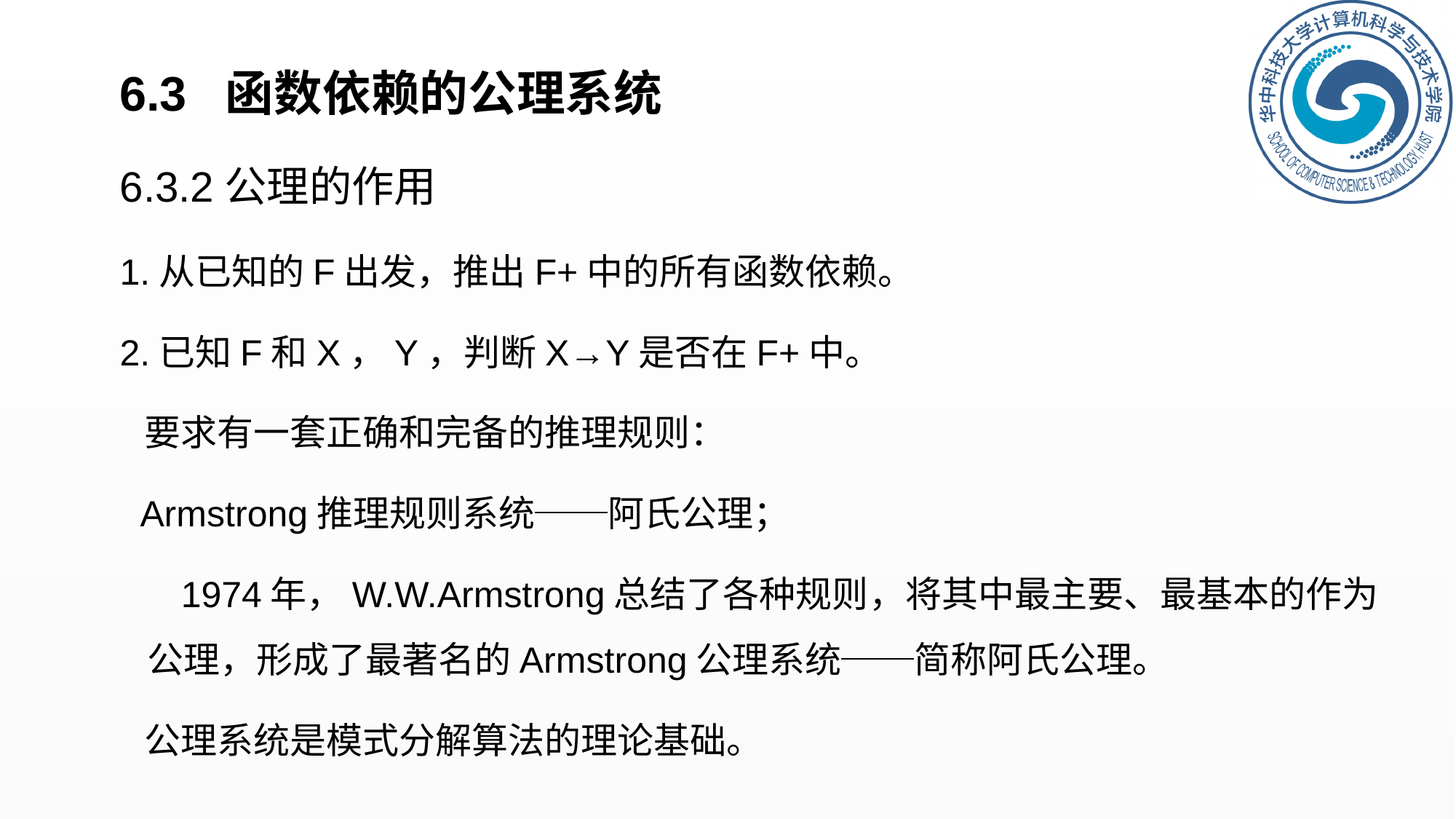

# 6.3  函数依赖的公理系统
6.3.2公理的作用
1.从已知的F出发，推出F+中的所有函数依赖。
2.已知F和X，Y，判断X→Y是否在F+中。
  要求有一套正确和完备的推理规则：
  Armstrong推理规则系统──阿氏公理；
      1974年，W.W.Armstrong总结了各种规则，将其中最主要、最基本的作为公理，形成了最著名的Armstrong公理系统──简称阿氏公理。
  公理系统是模式分解算法的理论基础。